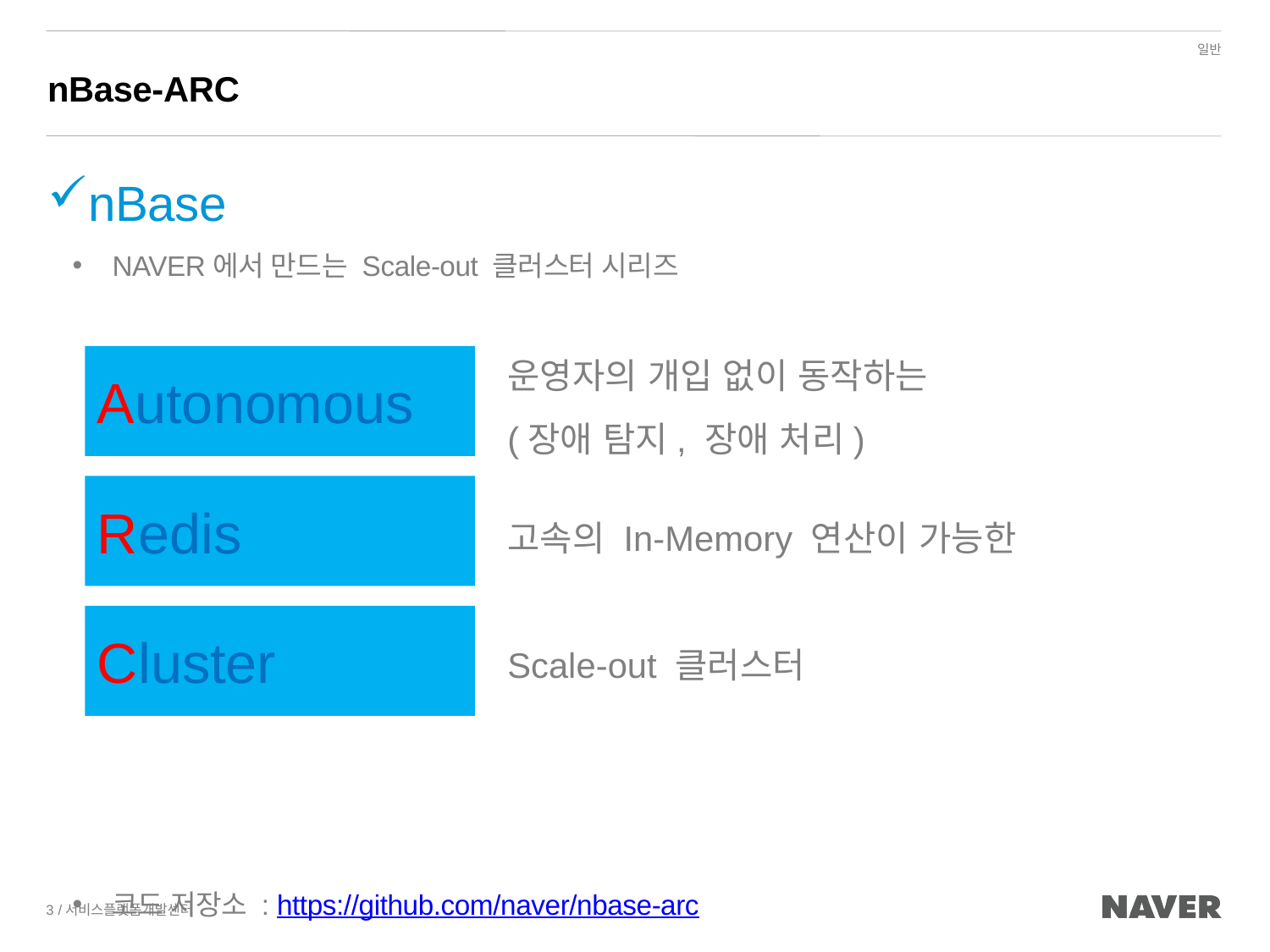

# nBase-ARC
nBase
NAVER에서 만드는 Scale-out 클러스터 시리즈

코드 저장소 : https://github.com/naver/nbase-arc

운영자의 개입 없이 동작하는
(장애 탐지, 장애 처리)
Autonomous
Redis
고속의 In-Memory 연산이 가능한
Cluster
Scale-out 클러스터